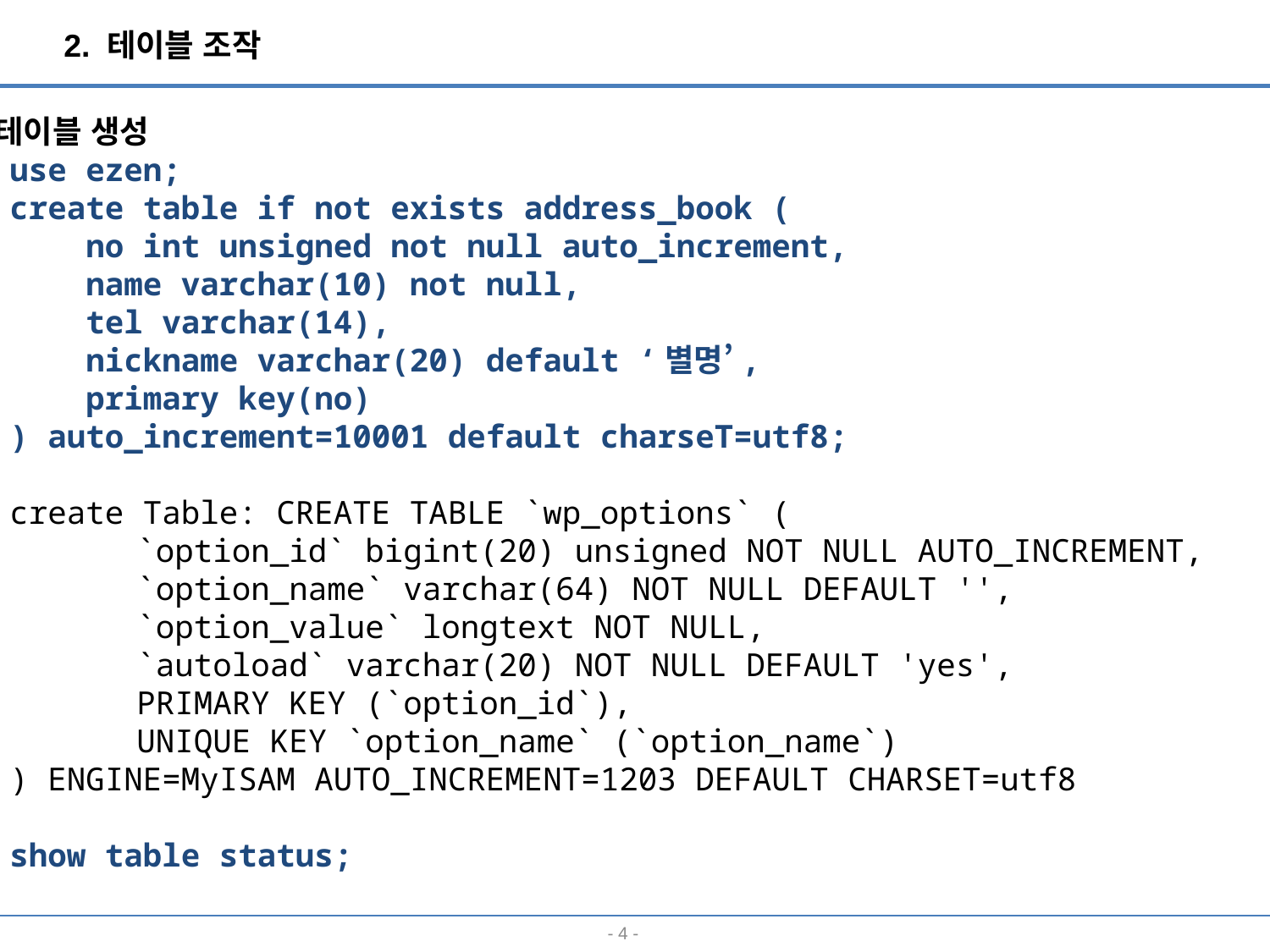

2. 테이블 조작
■ 테이블 생성
use ezen;
create table if not exists address_book (
    no int unsigned not null auto_increment,
    name varchar(10) not null,
    tel varchar(14),
    nickname varchar(20) default ‘별명’,
    primary key(no)
) auto_increment=10001 default charseT=utf8;

create Table: CREATE TABLE `wp_options` (
  	`option_id` bigint(20) unsigned NOT NULL AUTO_INCREMENT,
 	`option_name` varchar(64) NOT NULL DEFAULT '',
  	`option_value` longtext NOT NULL,
  	`autoload` varchar(20) NOT NULL DEFAULT 'yes',
  	PRIMARY KEY (`option_id`),
  	UNIQUE KEY `option_name` (`option_name`)
) ENGINE=MyISAM AUTO_INCREMENT=1203 DEFAULT CHARSET=utf8

show table status;
- 4 -